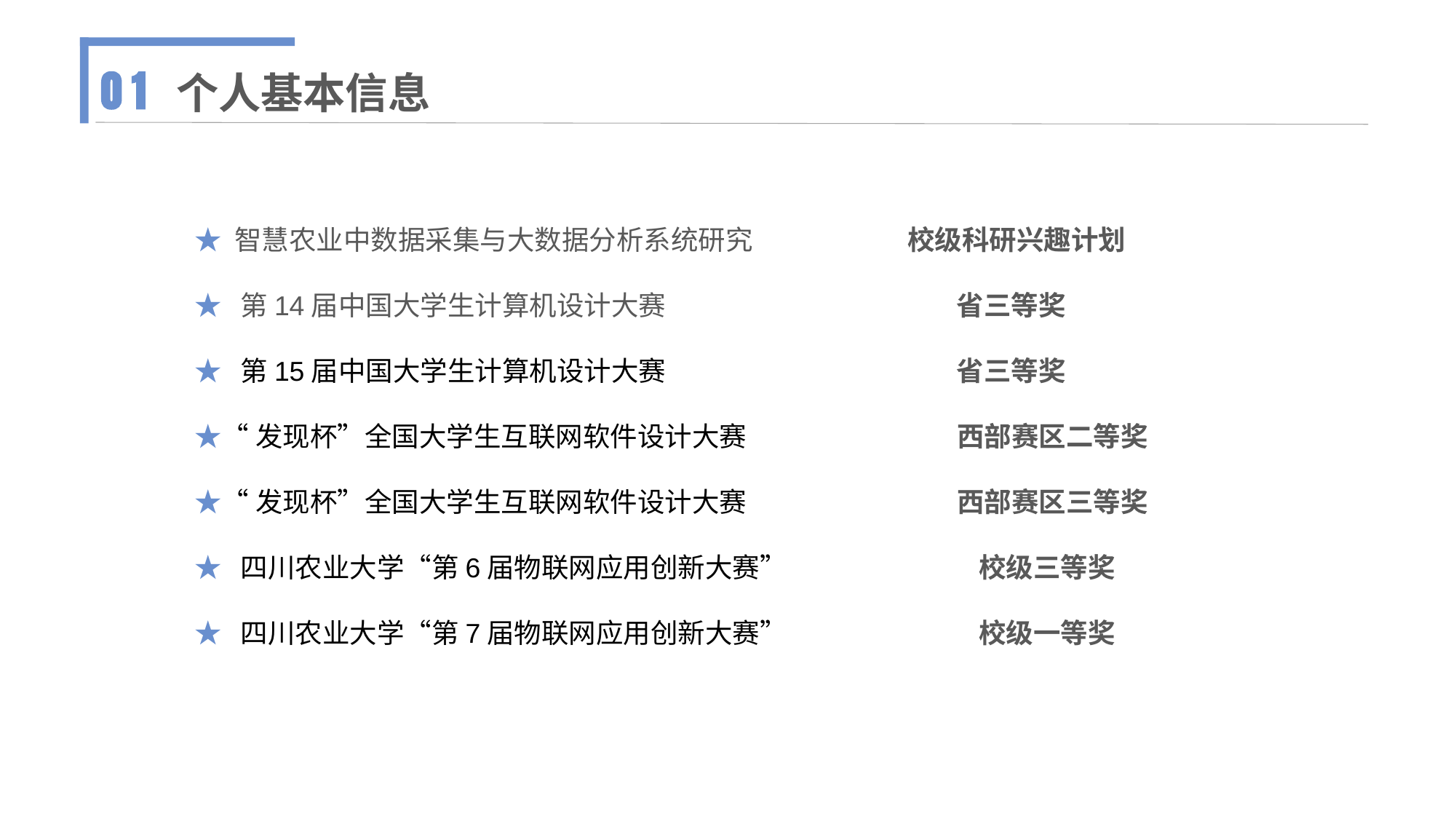

# 0 1  个人基本信息

★ 智慧农业中数据采集与大数据分析系统研究                         校级科研兴趣计划
★  第14届中国大学生计算机设计大赛                                               省三等奖
★  第15届中国大学生计算机设计大赛                                               省三等奖
★“发现杯”全国大学生互联网软件设计大赛                                  西部赛区二等奖
★“发现杯”全国大学生互联网软件设计大赛                                  西部赛区三等奖
★  四川农业大学“第6届物联网应用创新大赛”                               校级三等奖
★  四川农业大学“第7届物联网应用创新大赛”                               校级一等奖